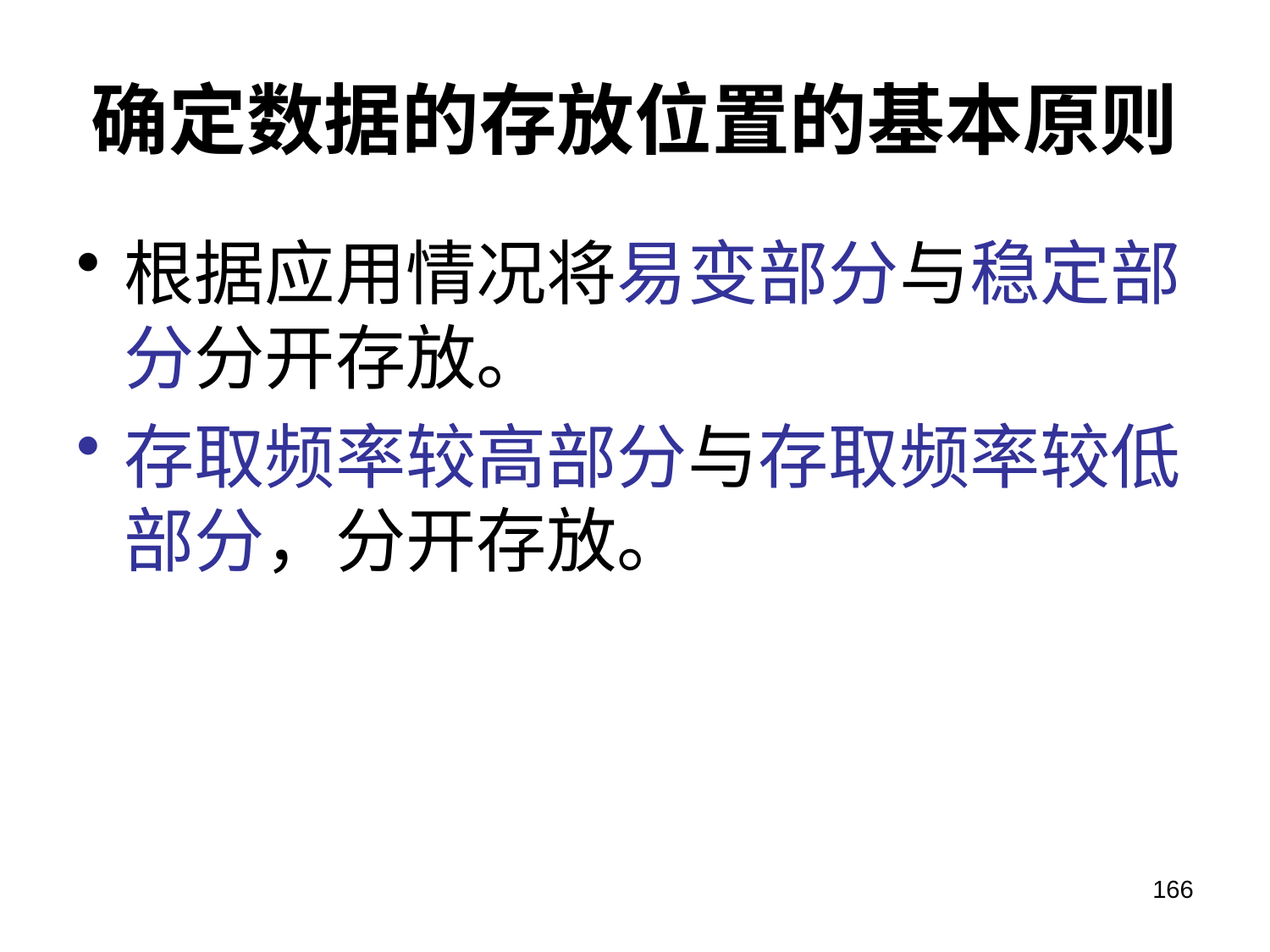

# 确定数据的存放位置的基本原则
根据应用情况将易变部分与稳定部分分开存放。
存取频率较高部分与存取频率较低部分，分开存放。

166